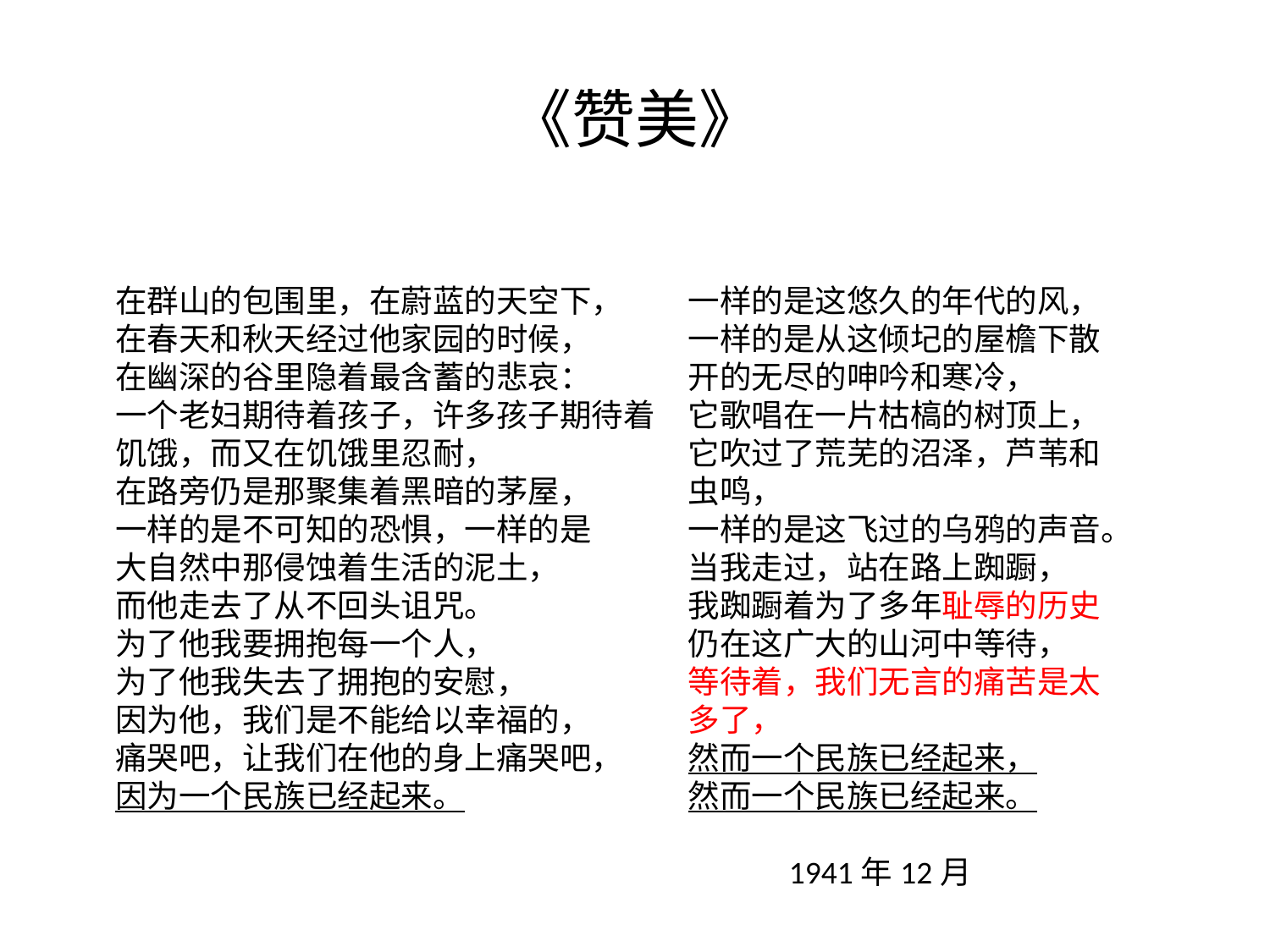

# 《赞美》
在群山的包围里，在蔚蓝的天空下，
在春天和秋天经过他家园的时候，
在幽深的谷里隐着最含蓄的悲哀：
一个老妇期待着孩子，许多孩子期待着
饥饿，而又在饥饿里忍耐，
在路旁仍是那聚集着黑暗的茅屋，
一样的是不可知的恐惧，一样的是
大自然中那侵蚀着生活的泥土，
而他走去了从不回头诅咒。
为了他我要拥抱每一个人，
为了他我失去了拥抱的安慰，
因为他，我们是不能给以幸福的，
痛哭吧，让我们在他的身上痛哭吧，
因为一个民族已经起来。
一样的是这悠久的年代的风，
一样的是从这倾圮的屋檐下散开的无尽的呻吟和寒冷，
它歌唱在一片枯槁的树顶上，
它吹过了荒芜的沼泽，芦苇和虫鸣，
一样的是这飞过的乌鸦的声音。
当我走过，站在路上踟蹰，
我踟蹰着为了多年耻辱的历史
仍在这广大的山河中等待，
等待着，我们无言的痛苦是太多了，
然而一个民族已经起来，
然而一个民族已经起来。

              1941年12月